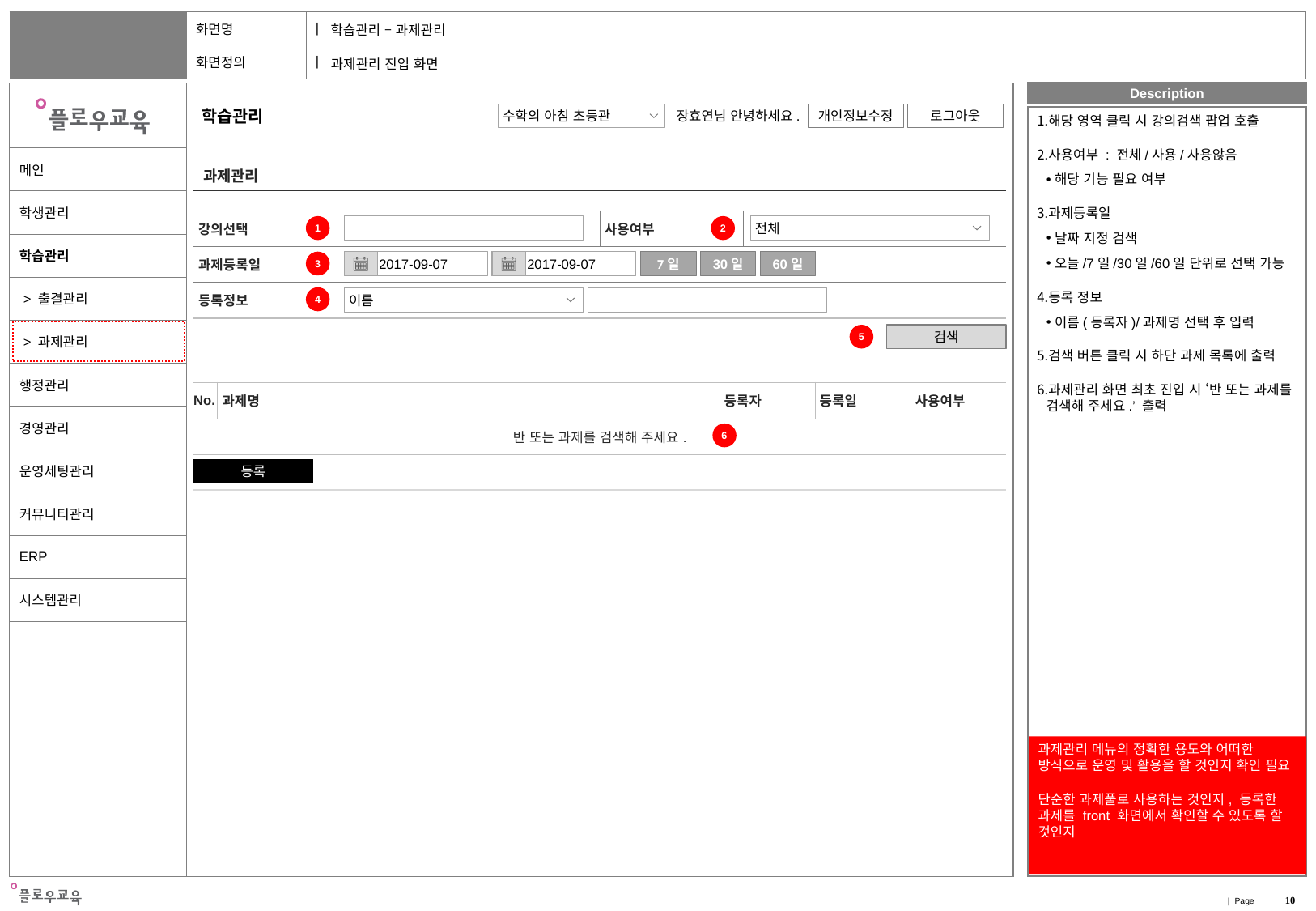

학습관리 – 과제관리
과제관리 진입 화면
해당 영역 클릭 시 강의검색 팝업 호출
사용여부 : 전체/사용/사용않음
해당 기능 필요 여부
과제등록일
날짜 지정 검색
오늘/7일/30일/60일 단위로 선택 가능
등록 정보
이름(등록자)/과제명 선택 후 입력
검색 버튼 클릭 시 하단 과제 목록에 출력
과제관리 화면 최초 진입 시 ‘반 또는 과제를 검색해 주세요.’ 출력
| 과제관리 |
| --- |
| 강의선택 |  | 사용여부 |  |
| --- | --- | --- | --- |
| 과제등록일 |  |  |  |
| 등록정보 |  |  |  |
1

2
전체

3
7일
30일
60일
      2017-09-07

      2017-09-07

4
이름

5
검색
| No. | 과제명 | 등록자 | 등록일 | 사용여부 |
| --- | --- | --- | --- | --- |
| 반 또는 과제를 검색해 주세요. |  |  |  |  |
|  |  |  |  |  |
6
등록
과제관리 메뉴의 정확한 용도와 어떠한 방식으로 운영 및 활용을 할 것인지 확인 필요
단순한 과제풀로 사용하는 것인지, 등록한 과제를 front 화면에서 확인할 수 있도록 할 것인지
10